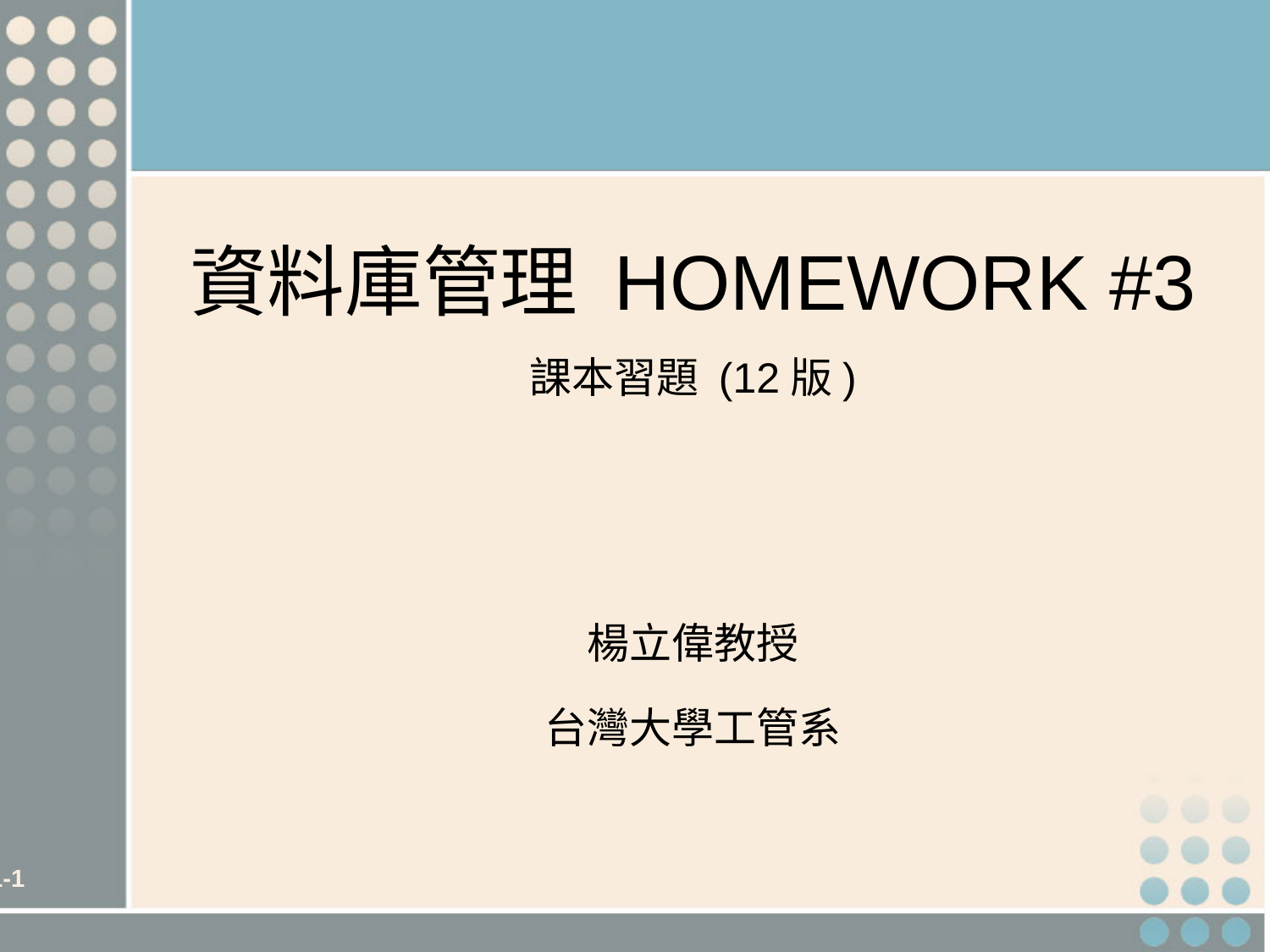

# 資料庫管理 Homework #3 課本習題 (12版)
楊立偉教授
台灣大學工管系